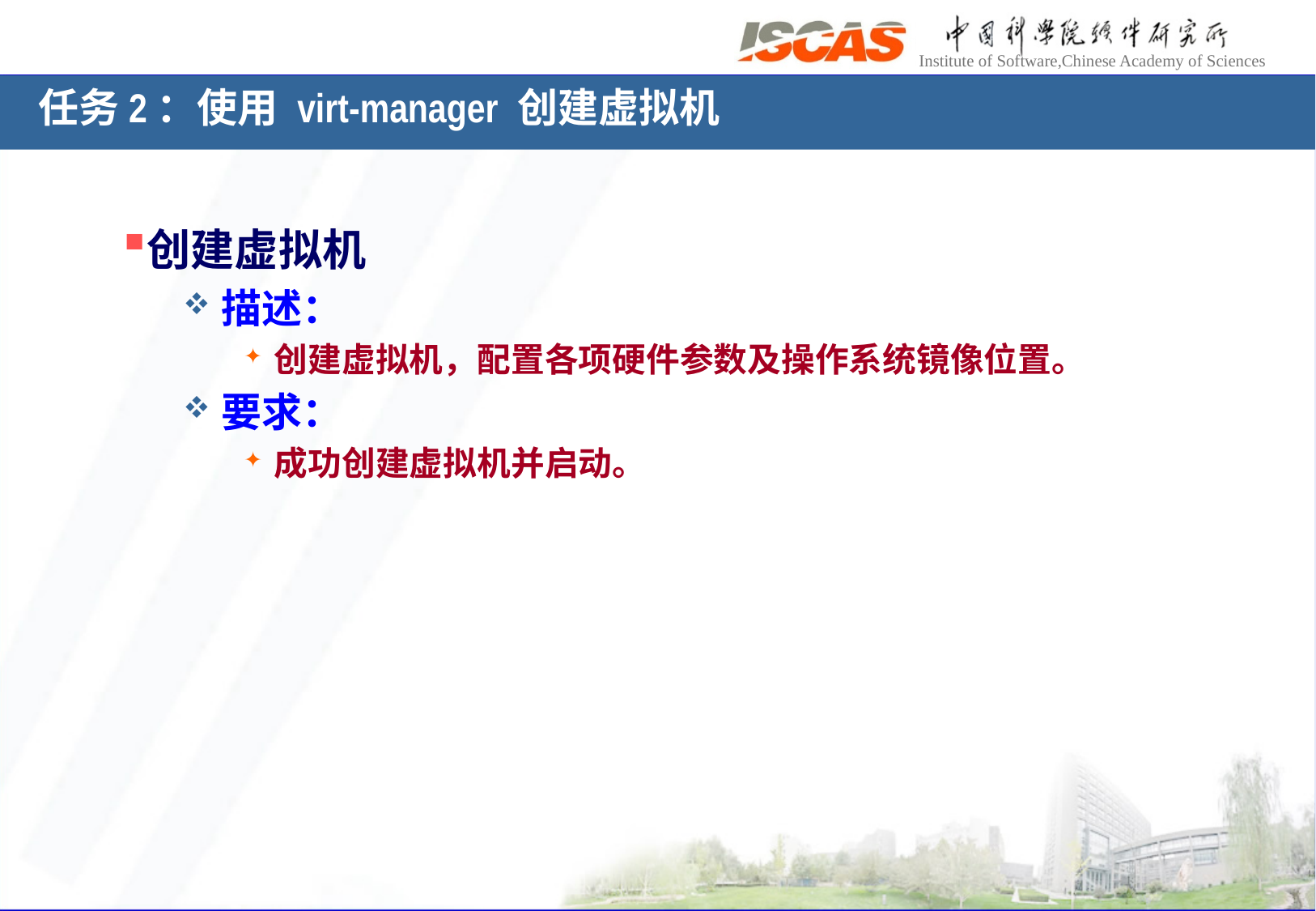

任务2：使用 virt-manager 创建虚拟机
创建虚拟机
描述：
创建虚拟机，配置各项硬件参数及操作系统镜像位置。
要求：
成功创建虚拟机并启动。